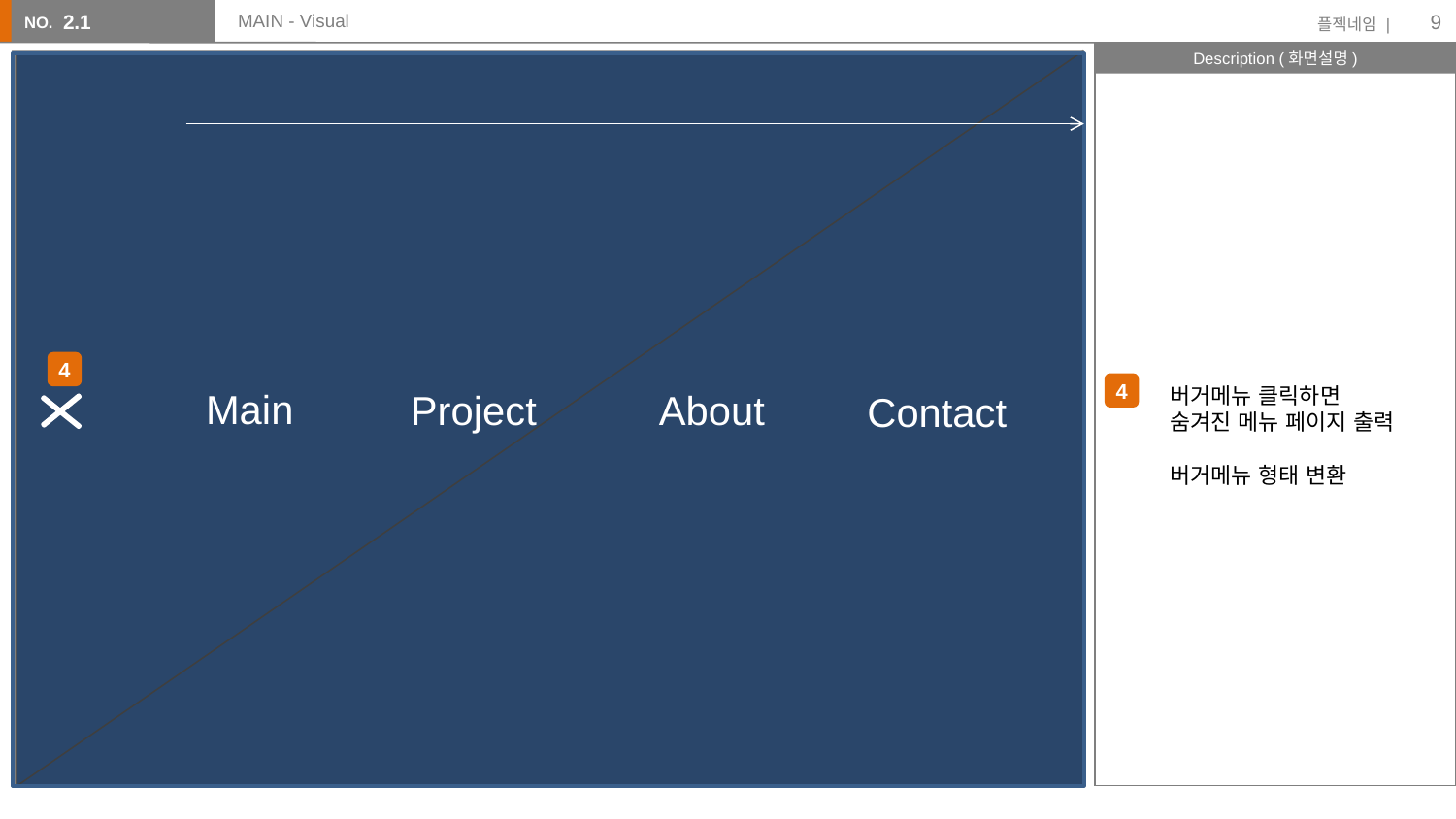

9
2.1
# MAIN - Visual

4
4
버거메뉴 클릭하면
숨겨진 메뉴 페이지 출력

버거메뉴 형태 변환
Main
Project
About
Contact